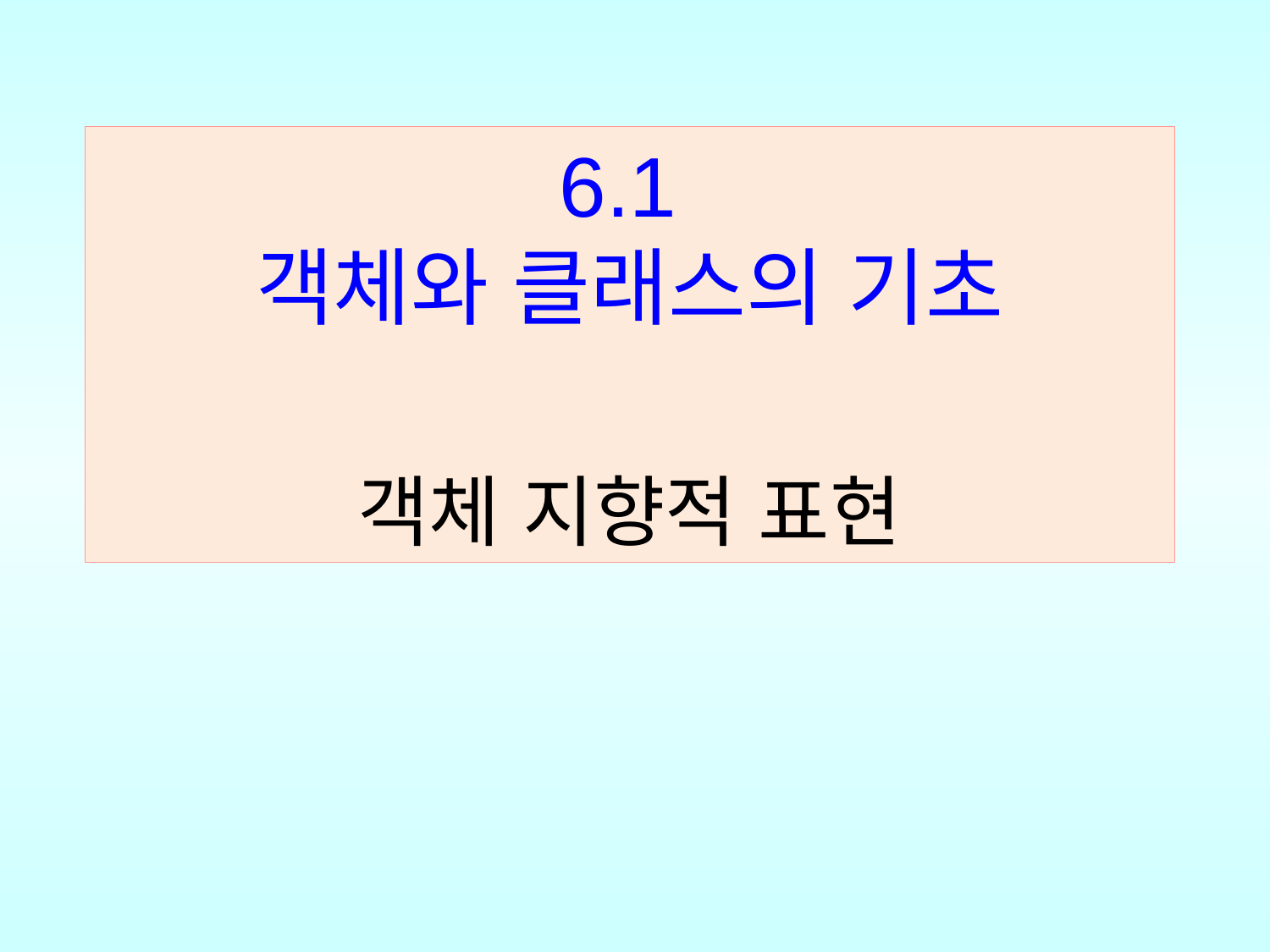

6.1
객체와 클래스의 기초

객체 지향적 표현